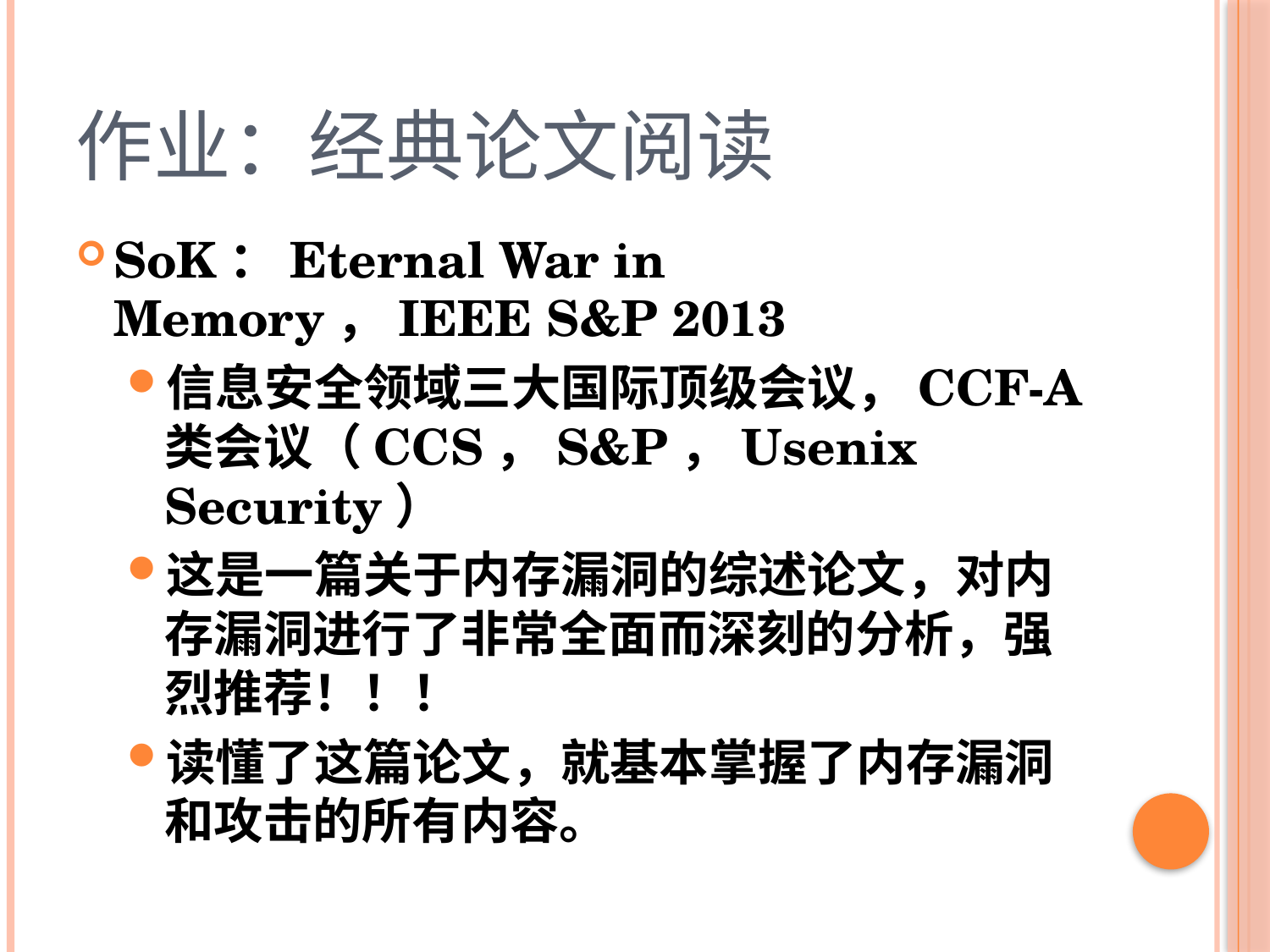

# 作业：经典论文阅读
SoK：Eternal War in Memory，IEEE S&P 2013
信息安全领域三大国际顶级会议，CCF-A类会议（CCS，S&P，Usenix Security）
这是一篇关于内存漏洞的综述论文，对内存漏洞进行了非常全面而深刻的分析，强烈推荐！！！
读懂了这篇论文，就基本掌握了内存漏洞和攻击的所有内容。